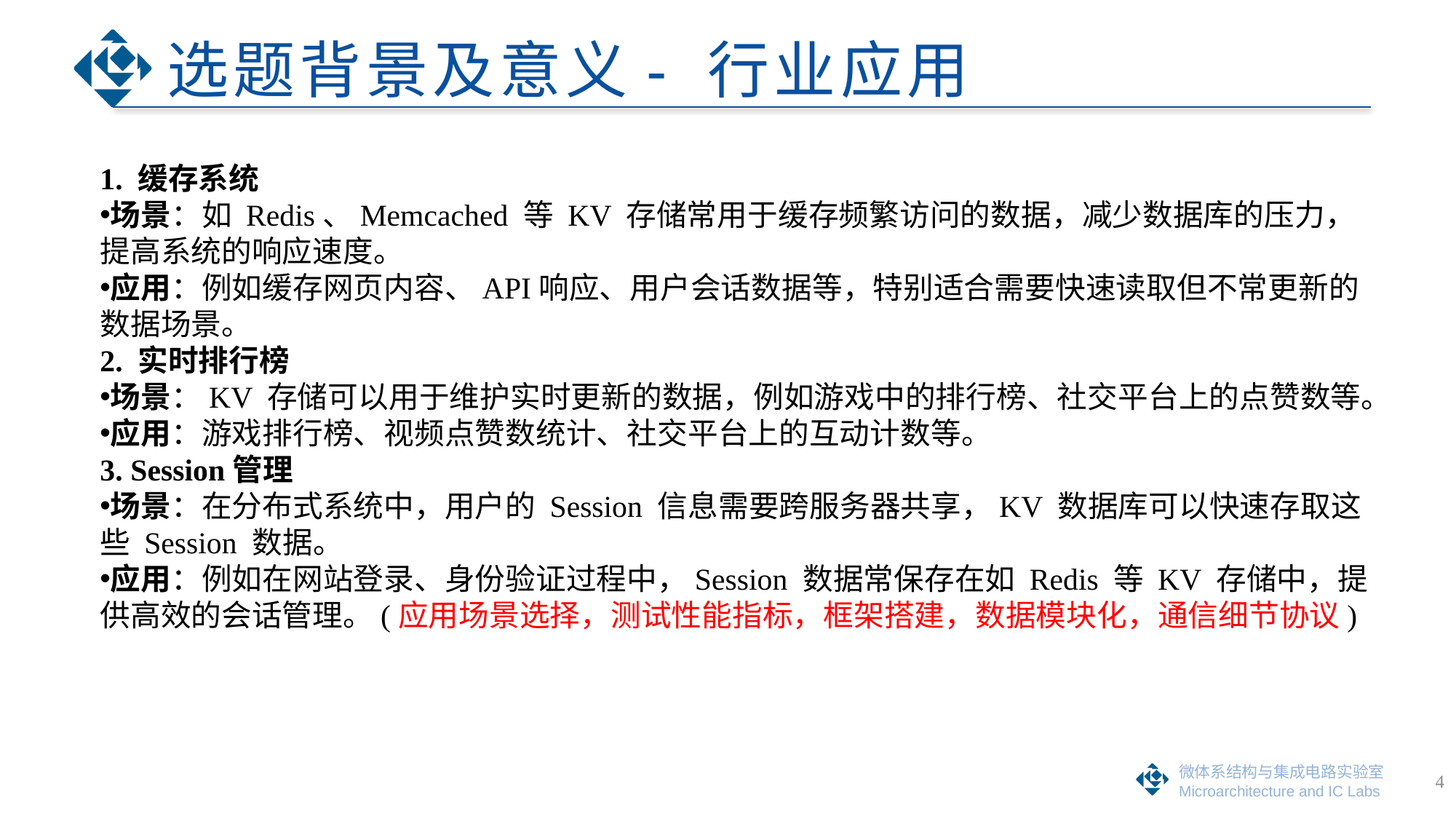

# 选题背景及意义- 行业应用
1. 缓存系统
场景：如 Redis、Memcached 等 KV 存储常用于缓存频繁访问的数据，减少数据库的压力，提高系统的响应速度。
应用：例如缓存网页内容、API响应、用户会话数据等，特别适合需要快速读取但不常更新的数据场景。
2. 实时排行榜
场景：KV 存储可以用于维护实时更新的数据，例如游戏中的排行榜、社交平台上的点赞数等。
应用：游戏排行榜、视频点赞数统计、社交平台上的互动计数等。
3. Session管理
场景：在分布式系统中，用户的 Session 信息需要跨服务器共享，KV 数据库可以快速存取这些 Session 数据。
应用：例如在网站登录、身份验证过程中，Session 数据常保存在如 Redis 等 KV 存储中，提供高效的会话管理。(应用场景选择，测试性能指标，框架搭建，数据模块化，通信细节协议)

4